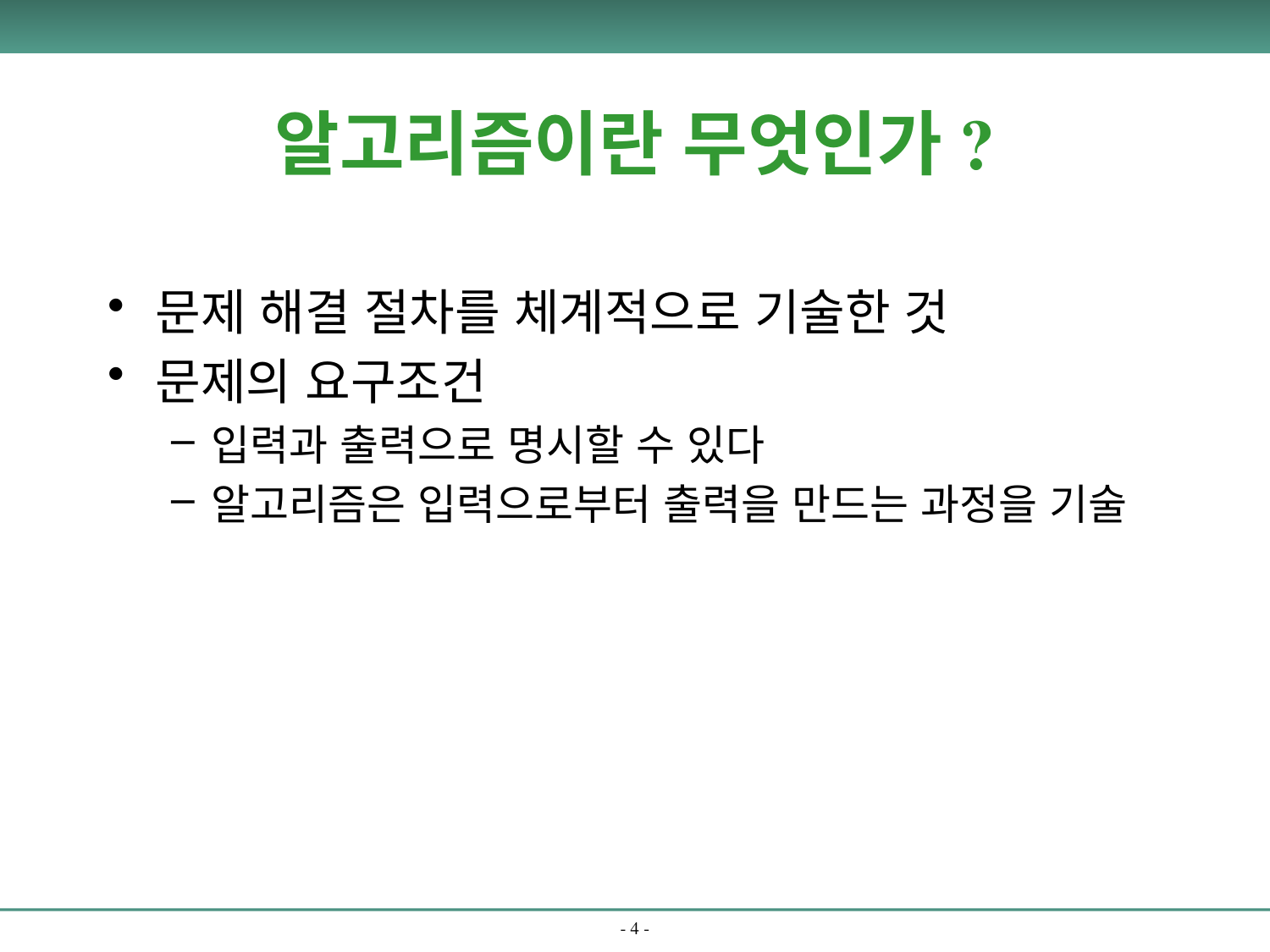

# 알고리즘이란 무엇인가?
문제 해결 절차를 체계적으로 기술한 것
문제의 요구조건
입력과 출력으로 명시할 수 있다
알고리즘은 입력으로부터 출력을 만드는 과정을 기술